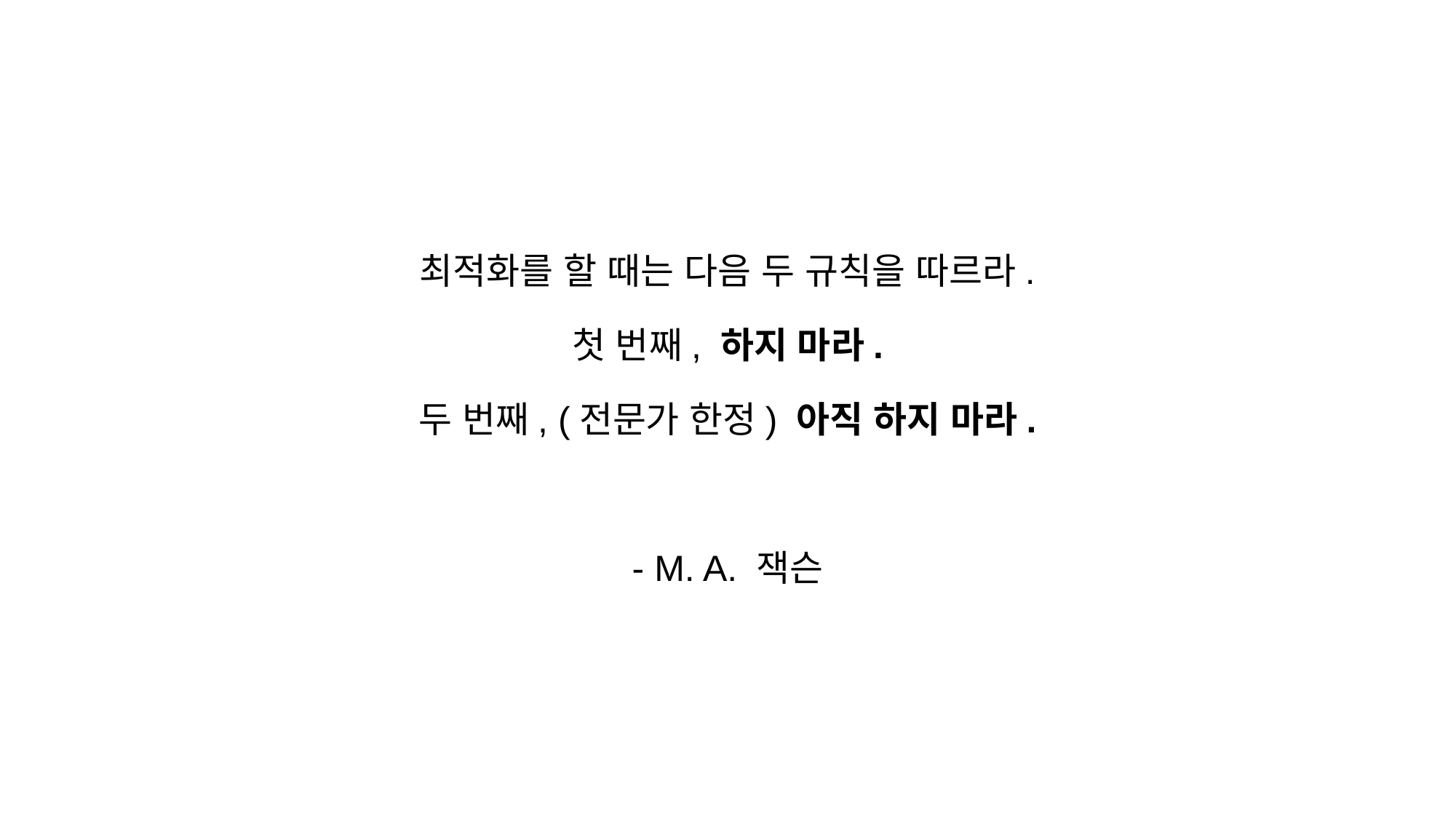

최적화를 할 때는 다음 두 규칙을 따르라.
첫 번째, 하지 마라.
두 번째, (전문가 한정) 아직 하지 마라.
- M. A. 잭슨